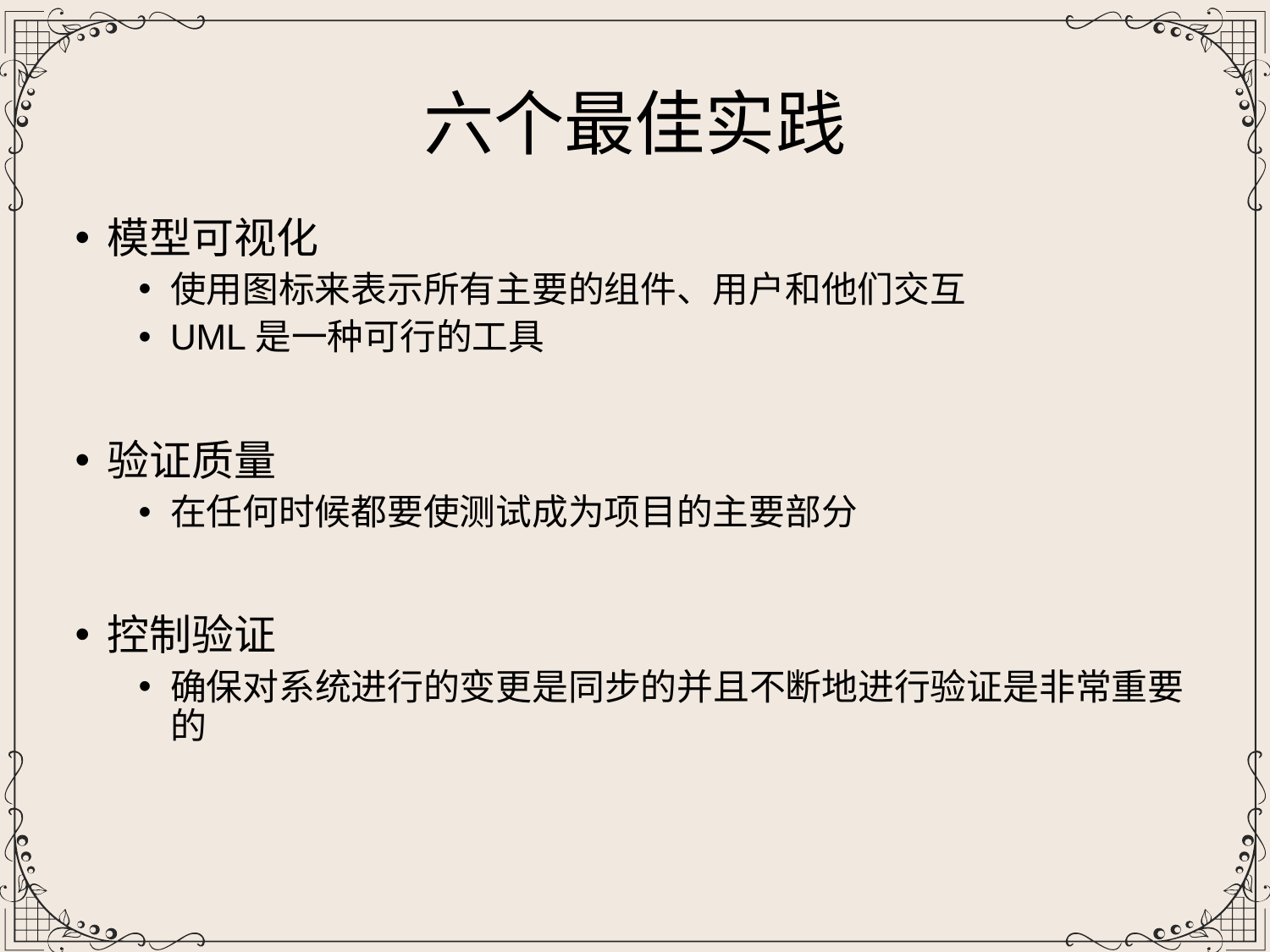

六个最佳实践
模型可视化
使用图标来表示所有主要的组件、用户和他们交互
UML是一种可行的工具

验证质量
在任何时候都要使测试成为项目的主要部分

控制验证
确保对系统进行的变更是同步的并且不断地进行验证是非常重要的